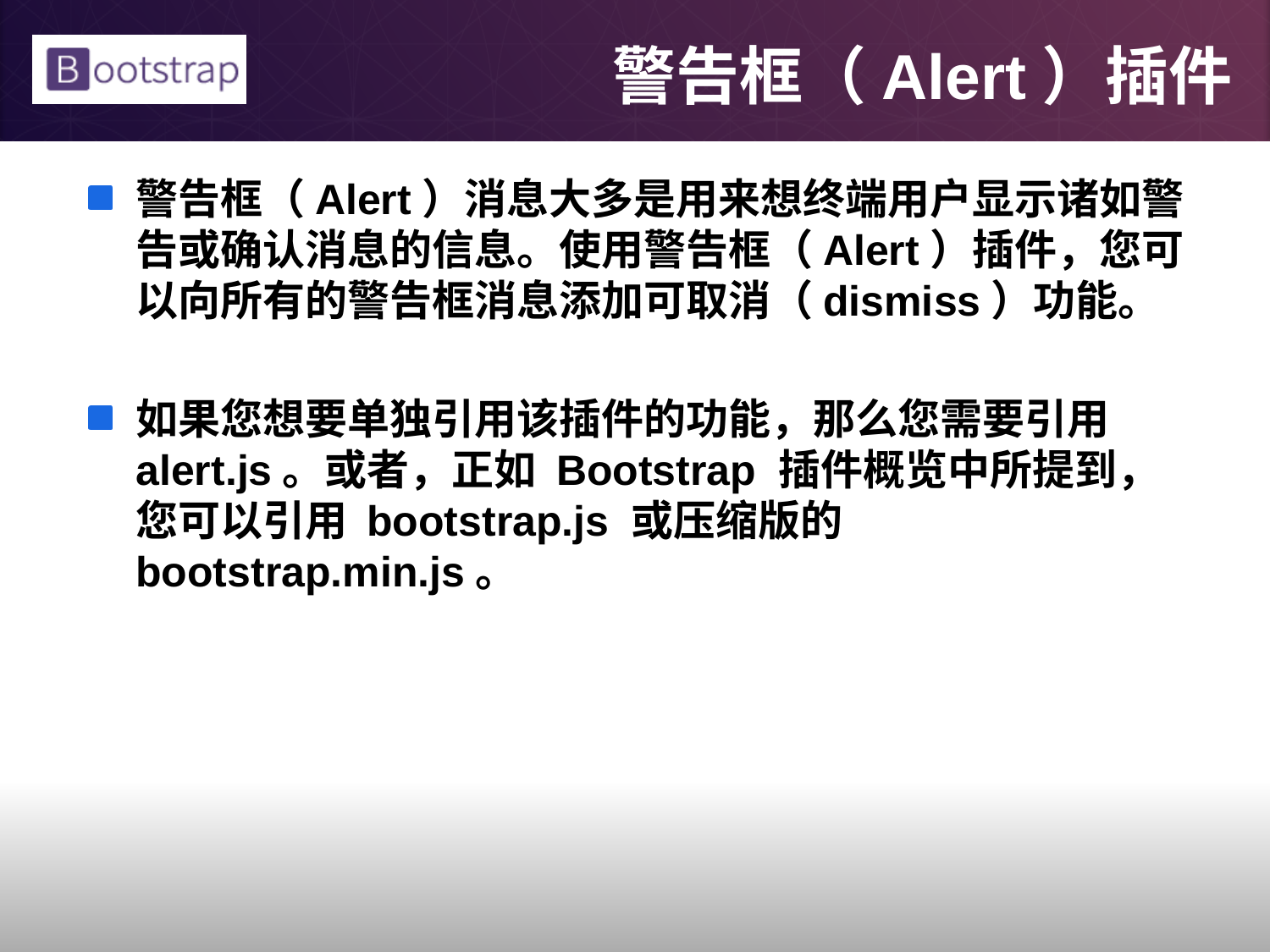

# 警告框（Alert）插件
警告框（Alert）消息大多是用来想终端用户显示诸如警告或确认消息的信息。使用警告框（Alert）插件，您可以向所有的警告框消息添加可取消（dismiss）功能。

如果您想要单独引用该插件的功能，那么您需要引用 alert.js。或者，正如 Bootstrap 插件概览中所提到，您可以引用 bootstrap.js 或压缩版的 bootstrap.min.js。